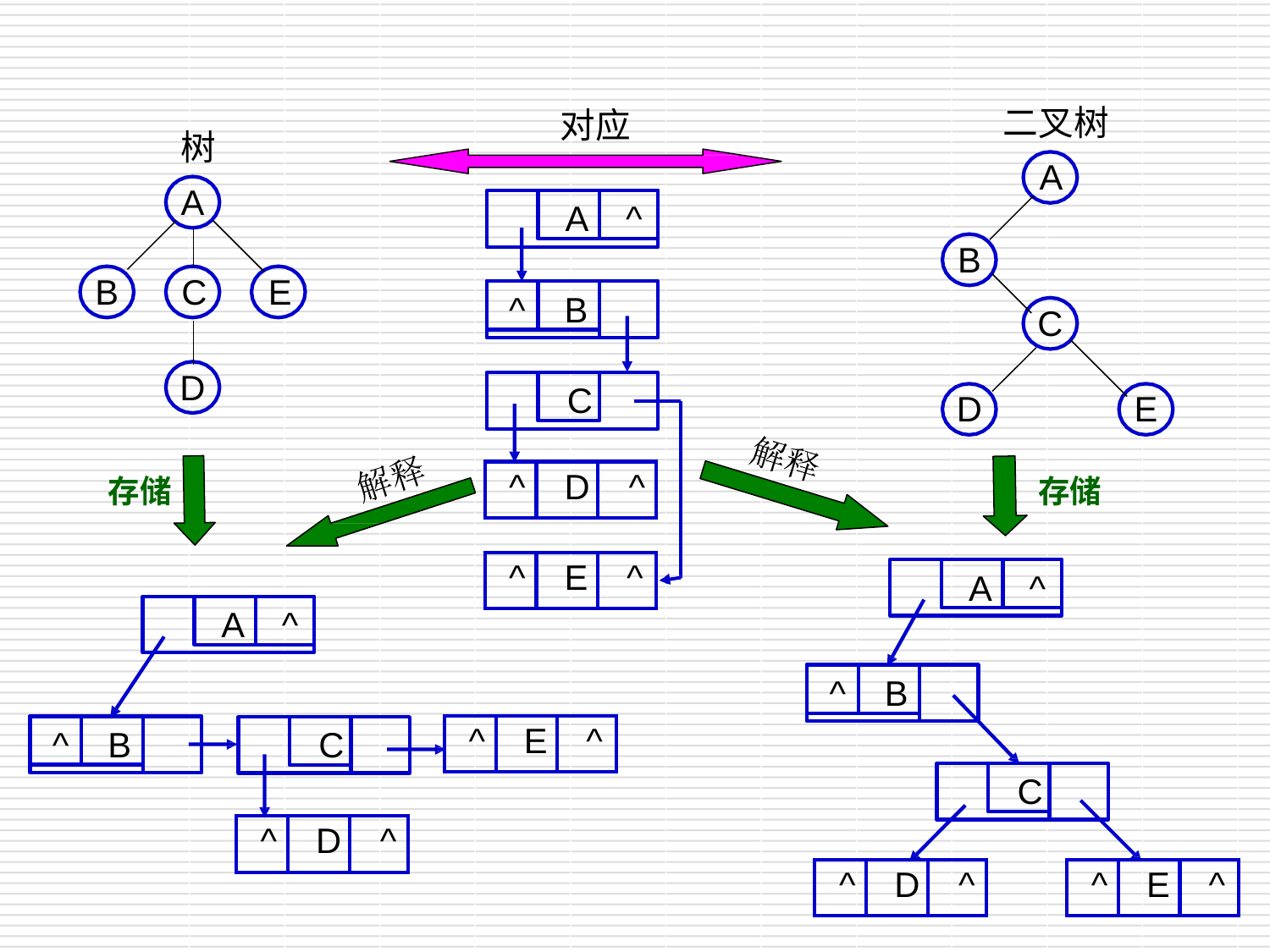

二叉树
A
对应
树
A

A
^

B

B	C	E

^
B

C

D

C

D
E

| ^ | D | ^ |
| --- | --- | --- |
存储
存储

| ^ | E | ^ |
| --- | --- | --- |

A
^

A
^

^
B

| ^ | E | ^ |
| --- | --- | --- |

^
B

C

C

| ^ | D | ^ |
| --- | --- | --- |
| ^ | D | ^ |
| --- | --- | --- |
| ^ | E | ^ |
| --- | --- | --- |